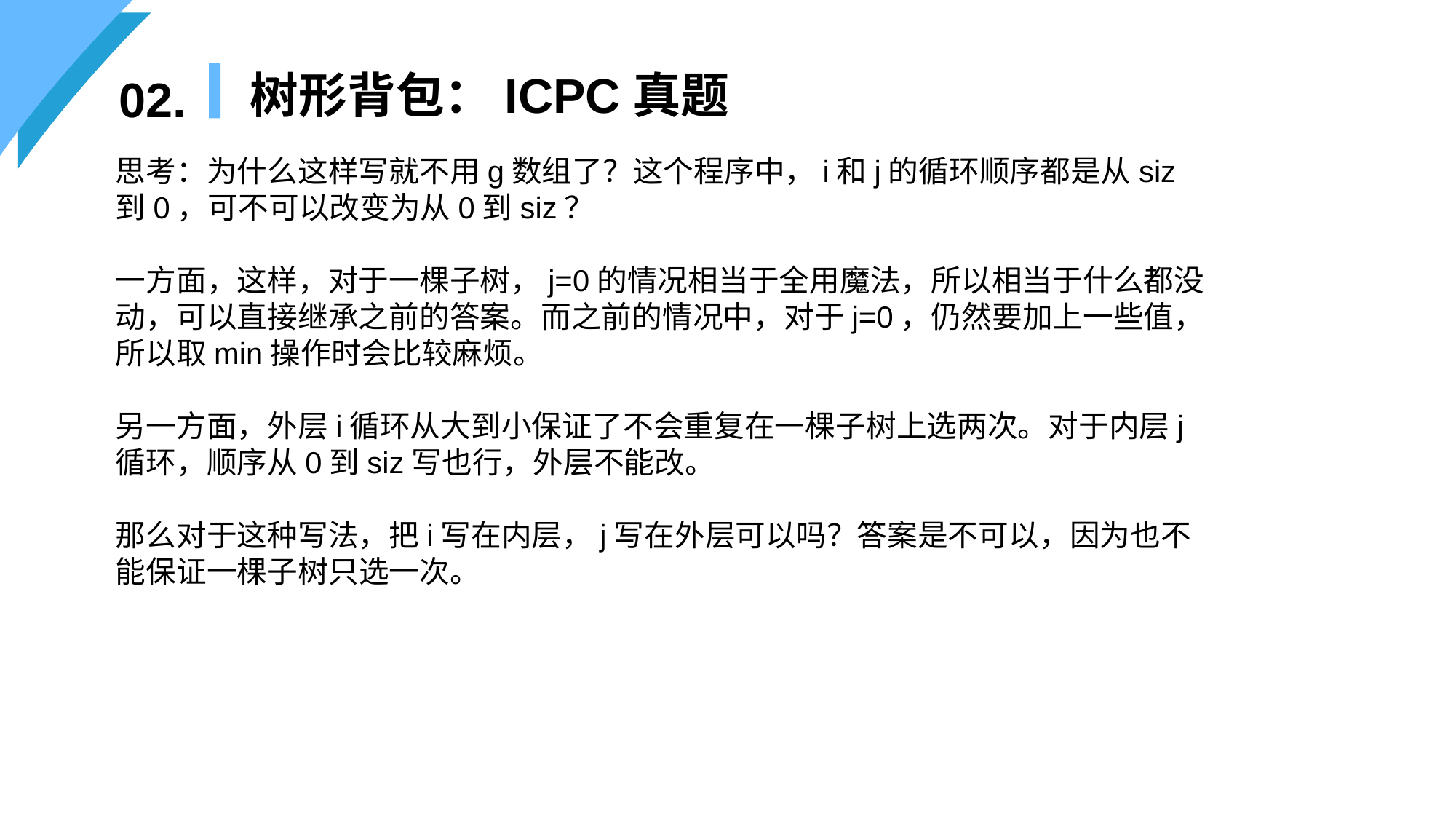

树形背包：ICPC真题
02.

思考：为什么这样写就不用g数组了？这个程序中，i和j的循环顺序都是从siz到0，可不可以改变为从0到siz？

一方面，这样，对于一棵子树，j=0的情况相当于全用魔法，所以相当于什么都没动，可以直接继承之前的答案。而之前的情况中，对于j=0，仍然要加上一些值，所以取min操作时会比较麻烦。

另一方面，外层i循环从大到小保证了不会重复在一棵子树上选两次。对于内层j循环，顺序从0到siz写也行，外层不能改。

那么对于这种写法，把i写在内层，j写在外层可以吗？答案是不可以，因为也不能保证一棵子树只选一次。
添加标题
请您单击此处添加合适文字加以说明，可根据自己的需要适当地调整文字大小或者颜色等属性。